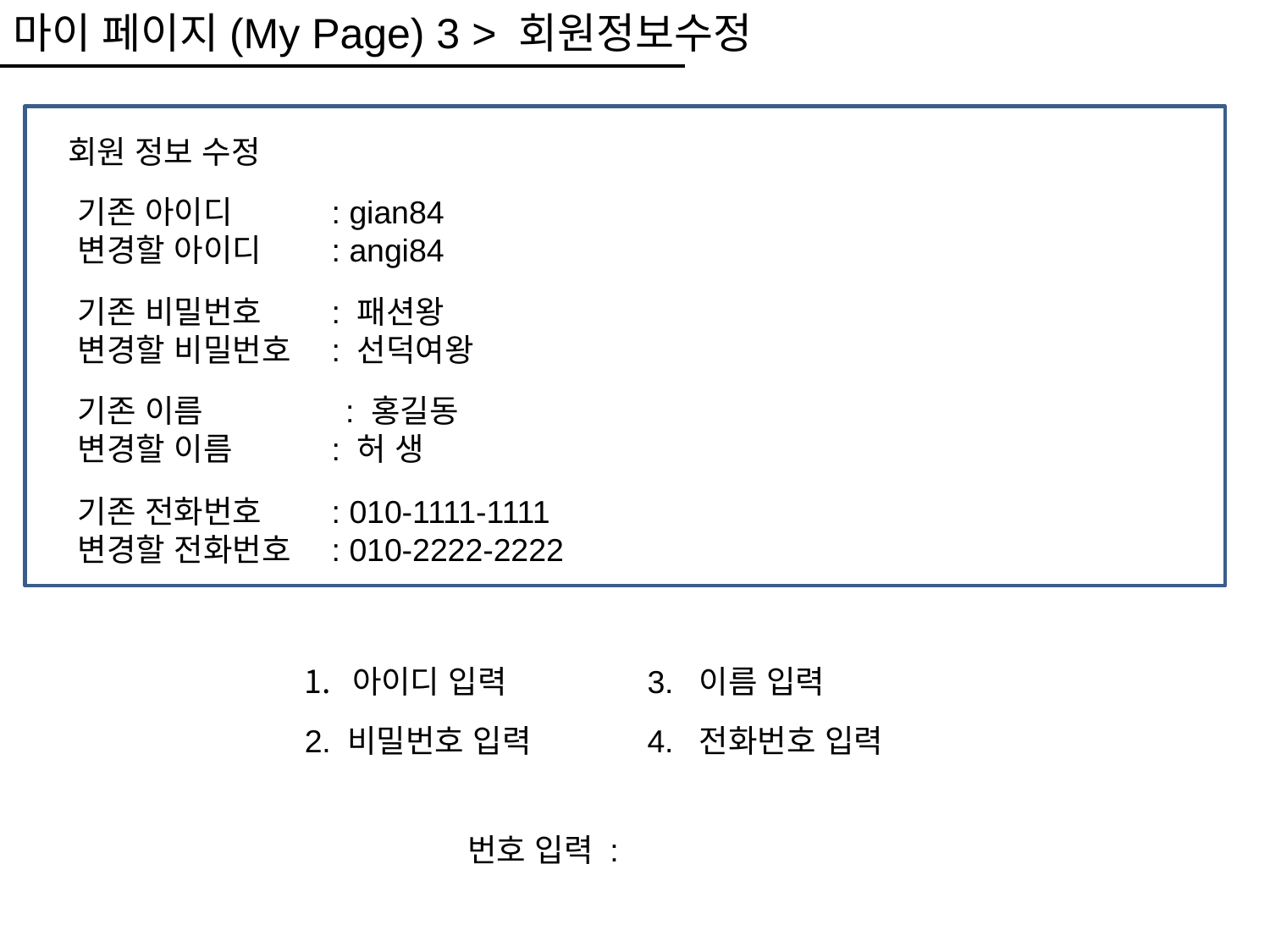

마이 페이지(My Page) 3 > 회원정보수정

회원 정보 수정
기존 아이디	: gian84
변경할 아이디	: angi84
기존 비밀번호	: 패션왕
변경할 비밀번호	: 선덕여왕
기존 이름	               : 홍길동
변경할 이름	: 허 생
기존 전화번호	: 010-1111-1111
변경할 전화번호	: 010-2222-2222
아이디 입력
3.  이름 입력
2. 비밀번호 입력
4.  전화번호 입력
번호 입력 :